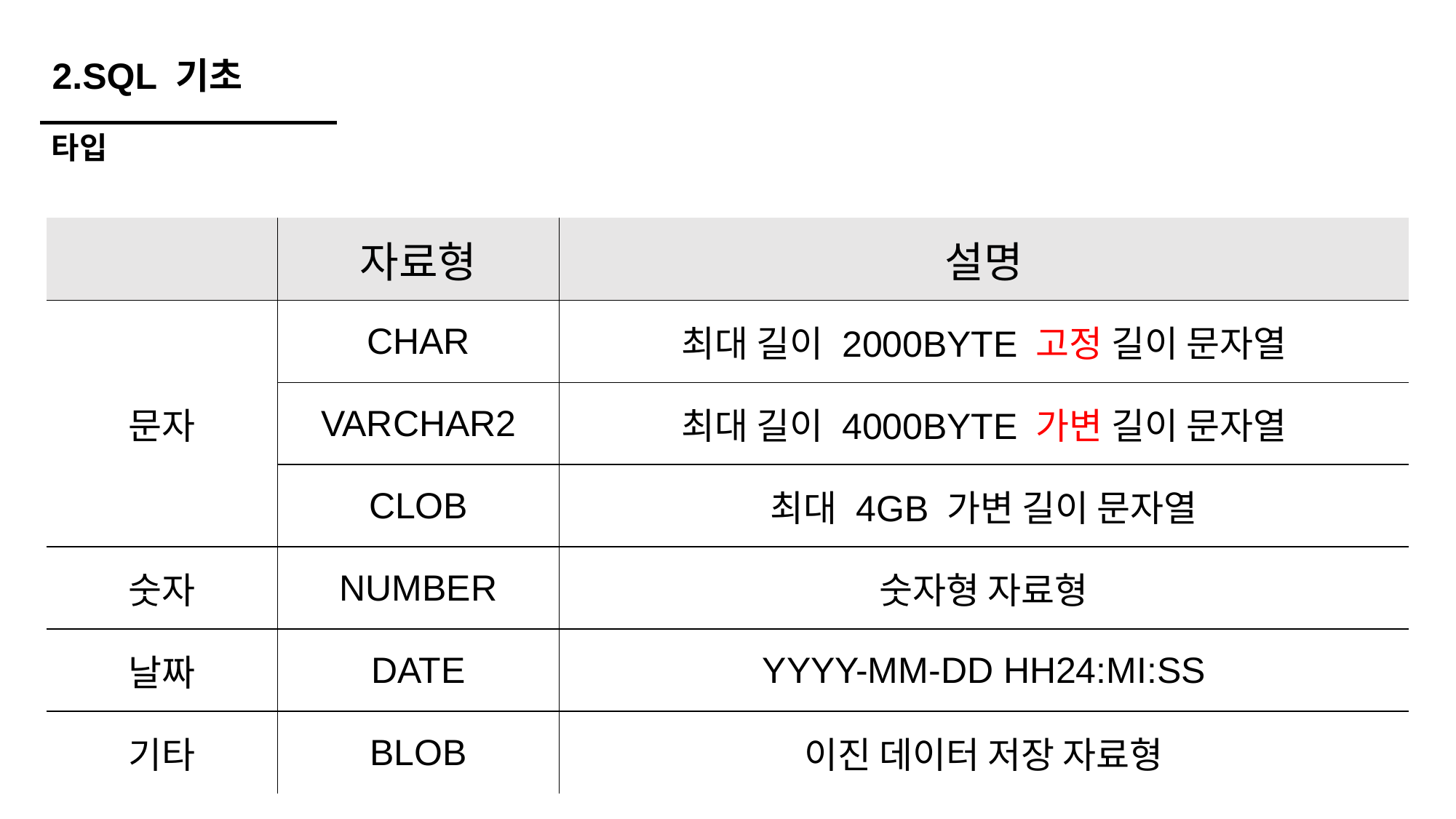

# 2.SQL 기초
타입
내용
|  | 자료형 | 설명 |
| --- | --- | --- |
| 문자 | CHAR | 최대 길이 2000BYTE 고정 길이 문자열 |
|  | VARCHAR2 | 최대 길이 4000BYTE 가변 길이 문자열 |
|  | CLOB | 최대 4GB 가변 길이 문자열 |
| 숫자 | NUMBER | 숫자형 자료형 |
| 날짜 | DATE | YYYY-MM-DD HH24:MI:SS |
| 기타 | BLOB | 이진 데이터 저장 자료형 |